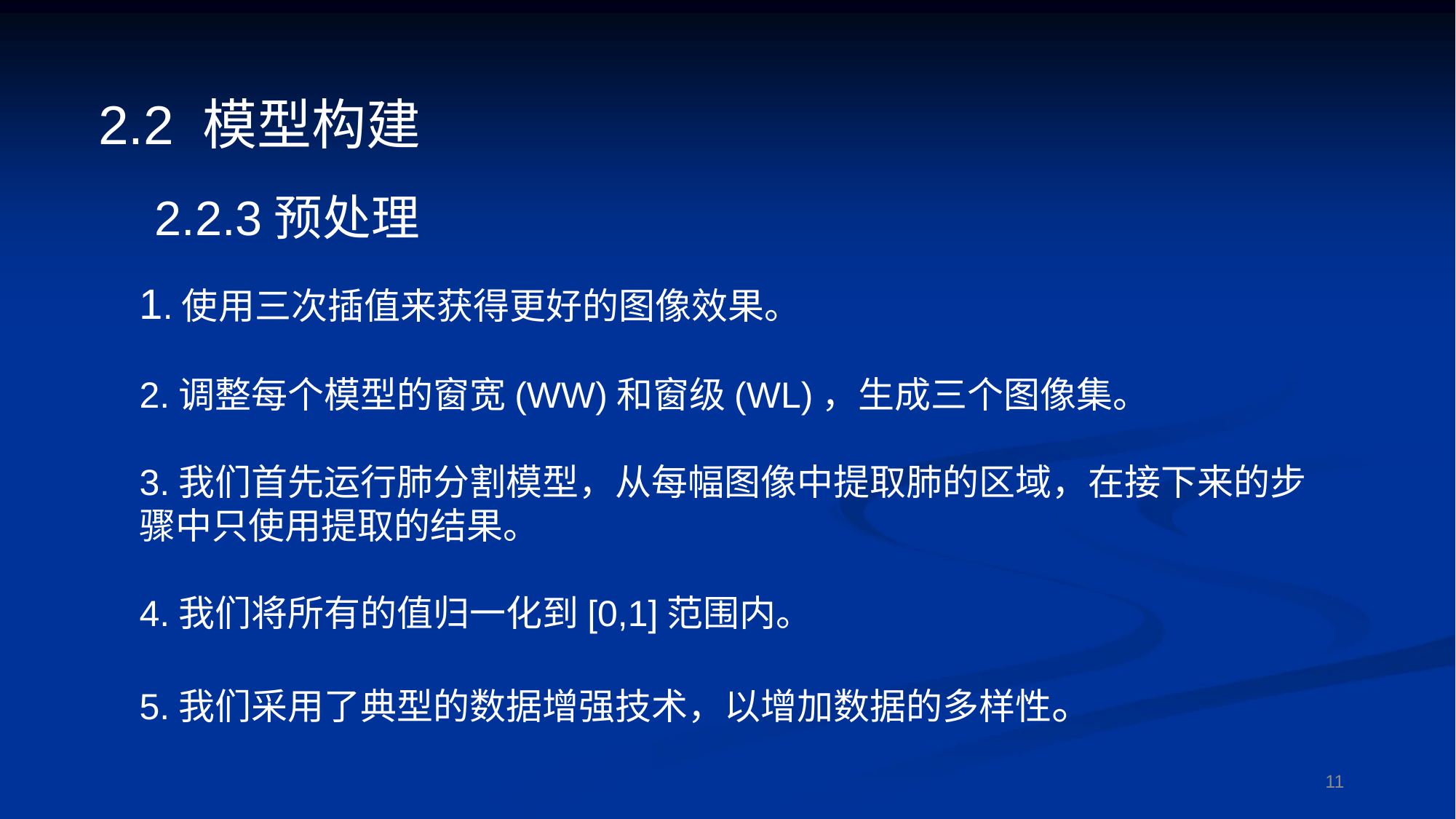

2.2 模型构建
2.2.3预处理
1.使用三次插值来获得更好的图像效果。

2.调整每个模型的窗宽(WW)和窗级(WL)，生成三个图像集。

3.我们首先运行肺分割模型，从每幅图像中提取肺的区域，在接下来的步骤中只使用提取的结果。

4.我们将所有的值归一化到[0,1]范围内。

5.我们采用了典型的数据增强技术，以增加数据的多样性。
11